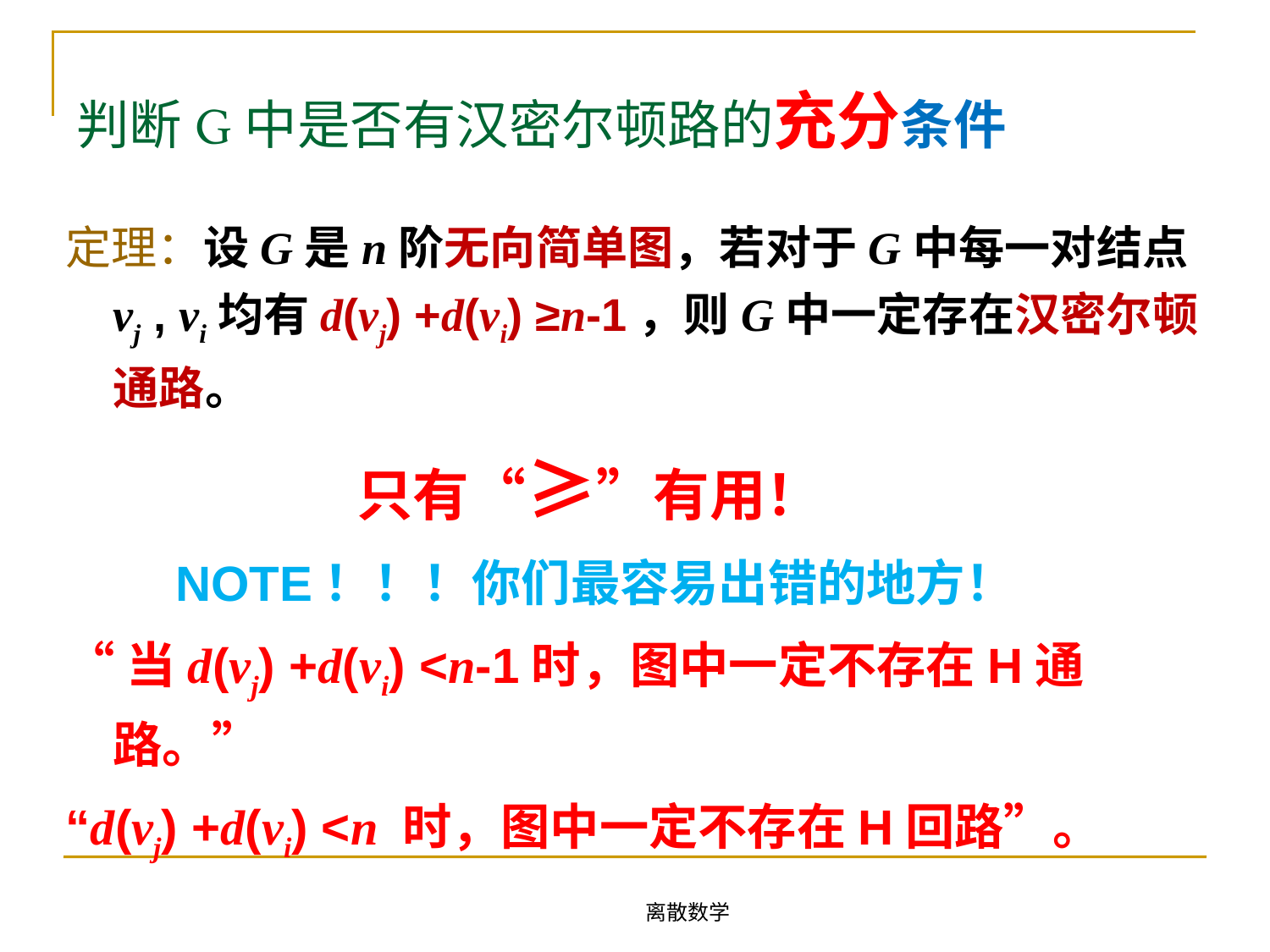

# 判断G中是否有汉密尔顿路的充分条件
定理：设G是n阶无向简单图，若对于G中每一对结点vj , vi均有d(vj) +d(vi) ≥n-1，则G中一定存在汉密尔顿通路。
                           只有“≥”有用！
        NOTE！！！你们最容易出错的地方！
“当d(vj) +d(vi) <n-1时，图中一定不存在H通路。”
“d(vj) +d(vi) <n 时，图中一定不存在H回路”。

离散数学
9